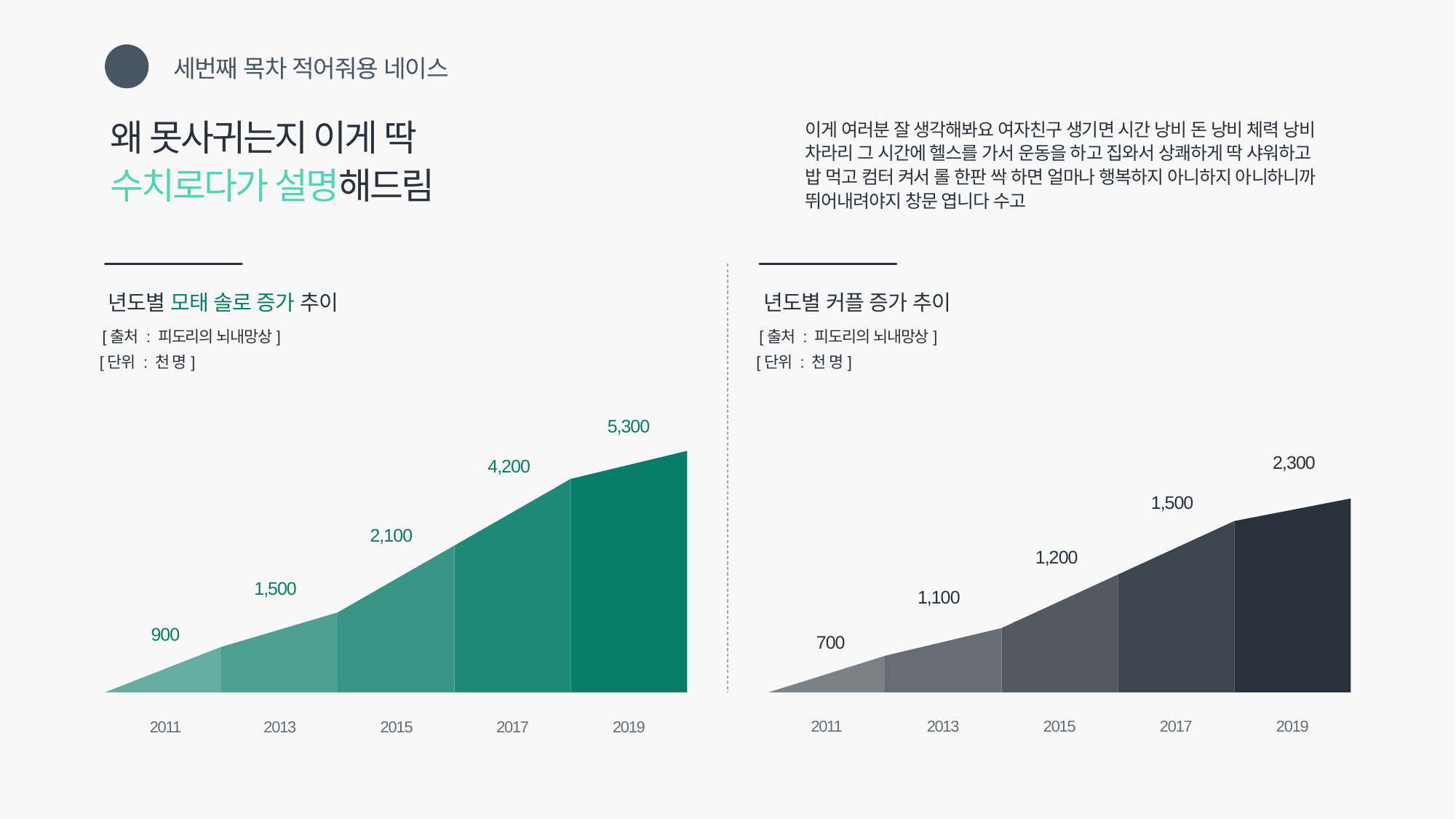

세번째 목차 적어줘용 네이스
03
왜 못사귀는지 이게 딱
수치로다가 설명해드림
이게 여러분 잘 생각해봐요 여자친구 생기면 시간 낭비 돈 낭비 체력 낭비
차라리 그 시간에 헬스를 가서 운동을 하고 집와서 상쾌하게 딱 샤워하고
밥 먹고 컴터 켜서 롤 한판 싹 하면 얼마나 행복하지 아니하지 아니하니까
뛰어내려야지 창문 엽니다 수고
년도별 모태 솔로 증가 추이
년도별 커플 증가 추이
[출처 : 피도리의 뇌내망상]
[출처 : 피도리의 뇌내망상]
[단위 : 천 명]
[단위 : 천 명]
5,300
2,300
4,200

1,500

2,100

1,200
1,500

1,100
900
700

2011
2013
2015
2017
2019
2011
2013
2015
2017
2019